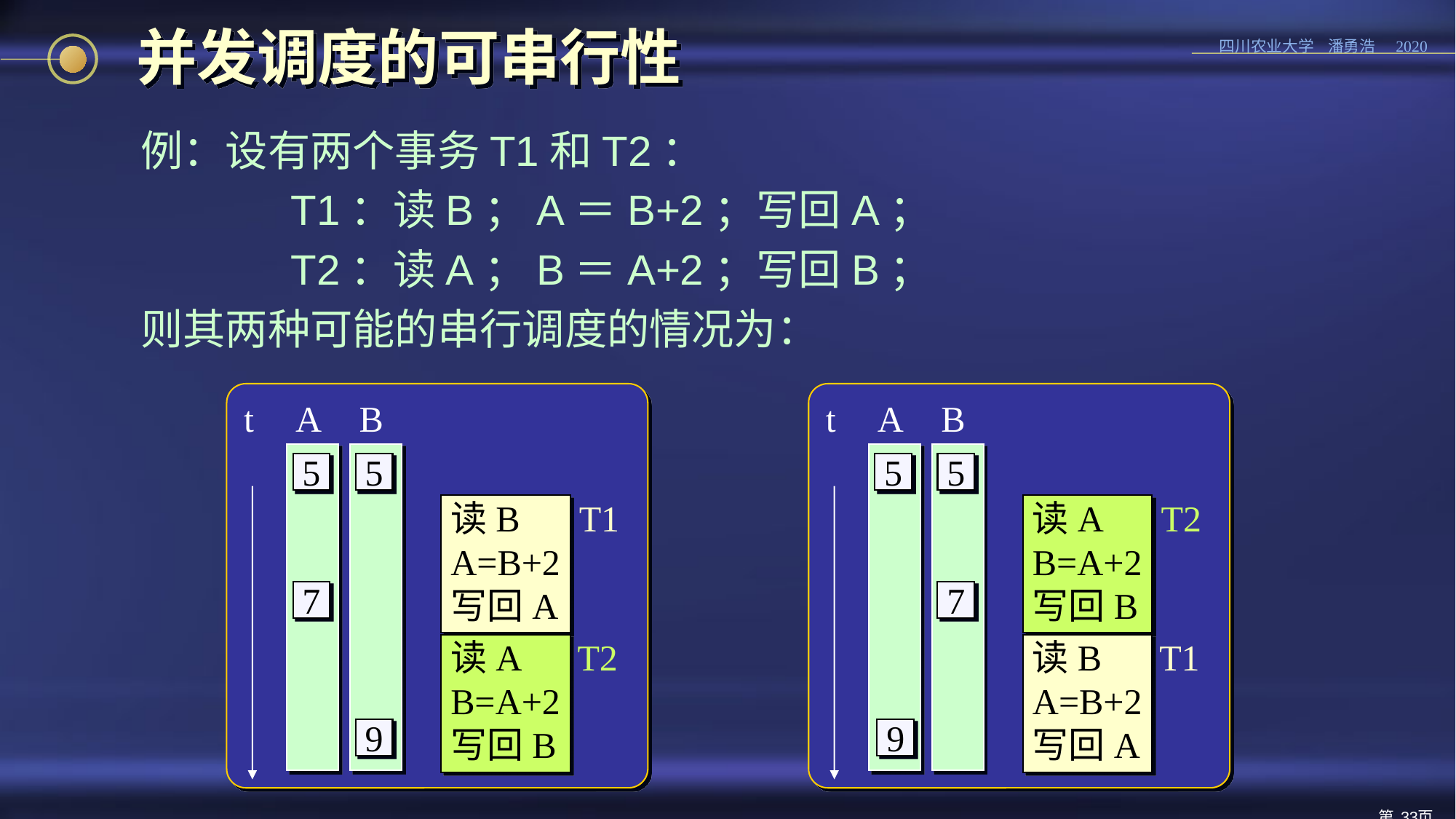

# 并发调度的可串行性
例：设有两个事务T1和T2：
		T1：读B；A＝B+2；写回A；
		T2：读A；B＝A+2；写回B；
则其两种可能的串行调度的情况为：

t
A
B
t
A
B

5
5
5
5

读B
A=B+2
写回A
T1
读A
B=A+2
写回B
T2

7
7
读A
B=A+2
写回B
T2
读B
A=B+2
写回A
T1

9
9